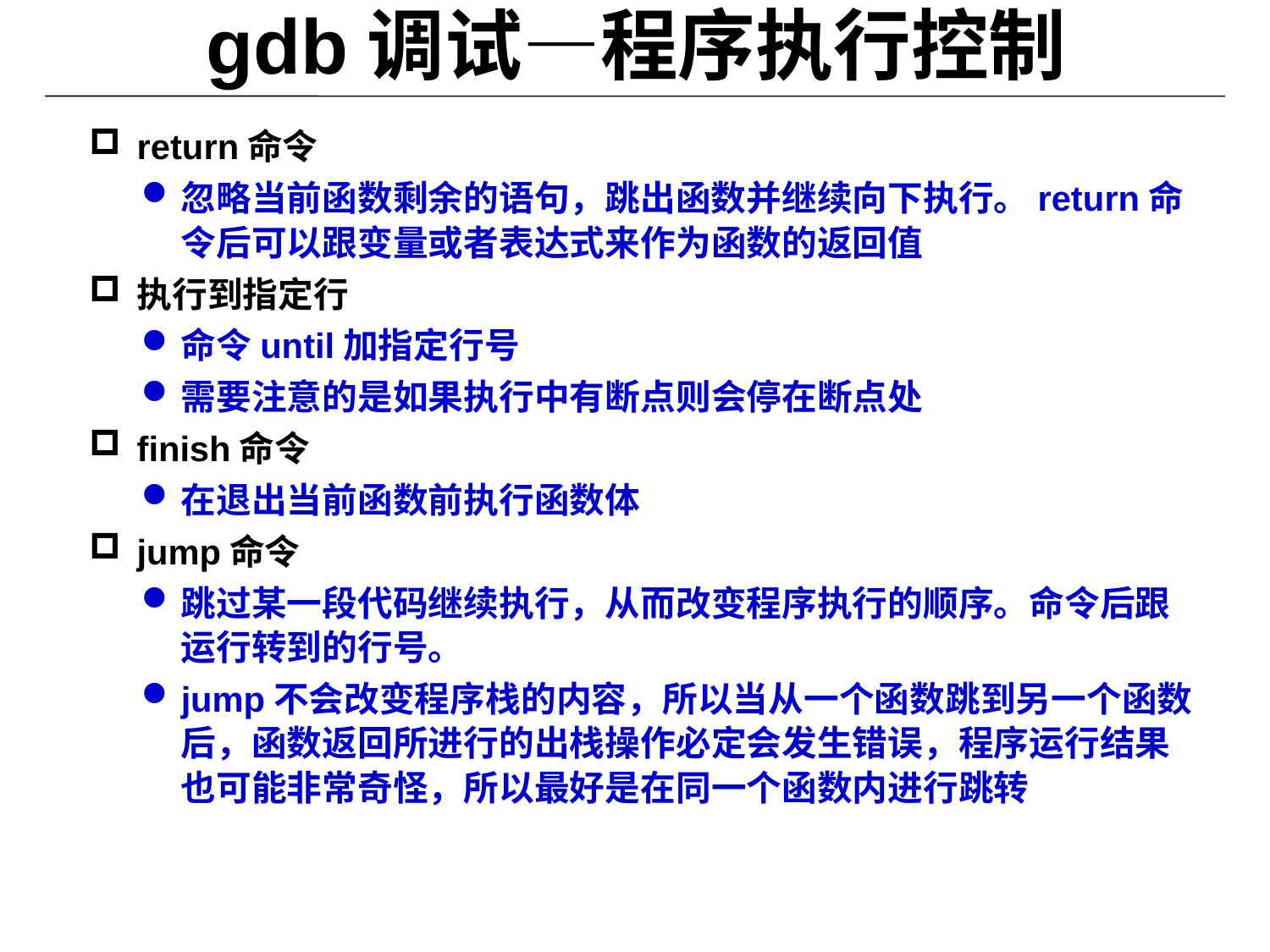

# gdb调试—程序执行控制
return命令
忽略当前函数剩余的语句，跳出函数并继续向下执行。return命令后可以跟变量或者表达式来作为函数的返回值
执行到指定行
命令until加指定行号
需要注意的是如果执行中有断点则会停在断点处
finish命令
在退出当前函数前执行函数体
jump命令
跳过某一段代码继续执行，从而改变程序执行的顺序。命令后跟运行转到的行号。
jump不会改变程序栈的内容，所以当从一个函数跳到另一个函数后，函数返回所进行的出栈操作必定会发生错误，程序运行结果也可能非常奇怪，所以最好是在同一个函数内进行跳转